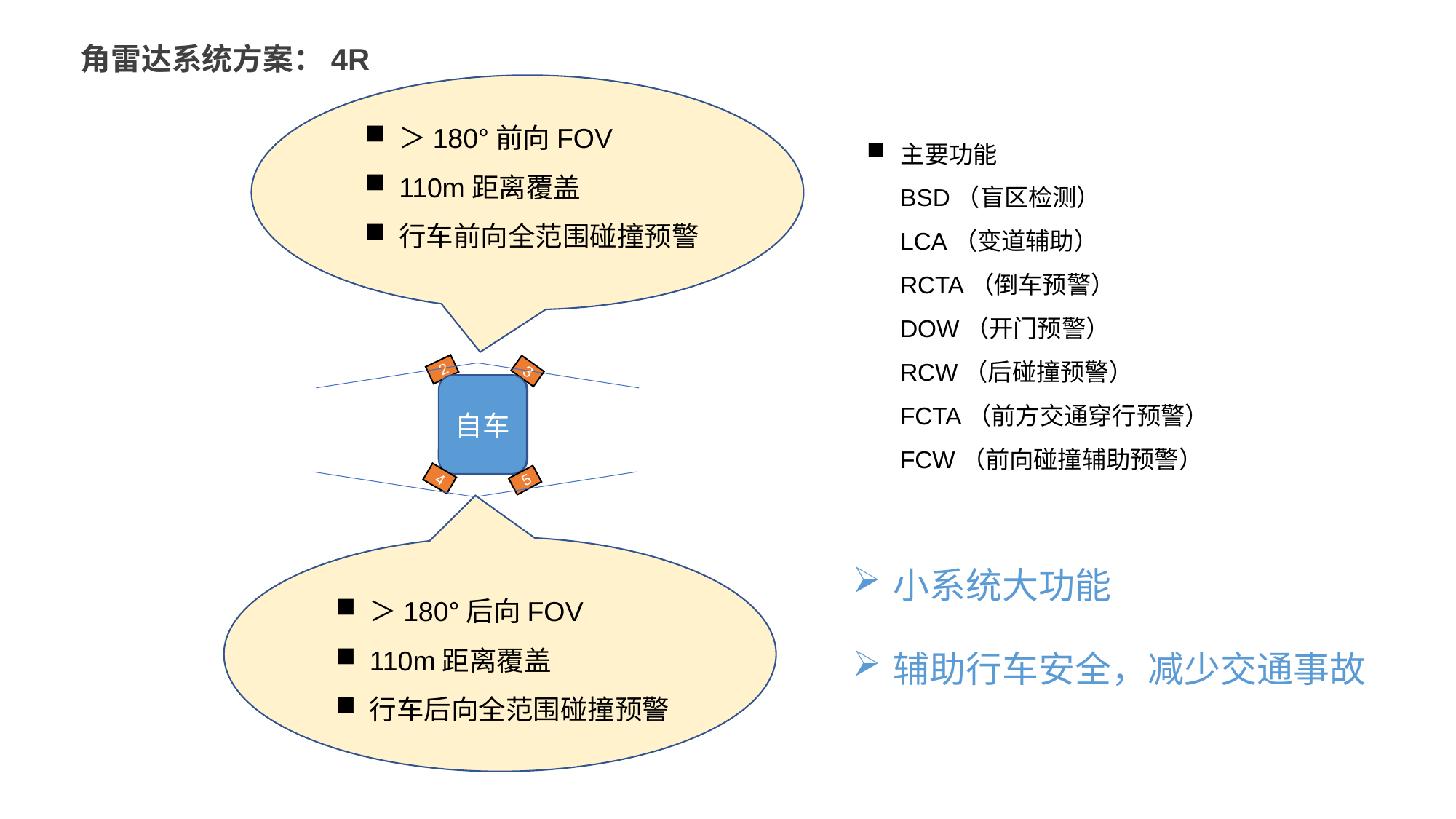

角雷达系统方案：4R

＞180°前向FOV
110m距离覆盖
行车前向全范围碰撞预警
2
3
自车
主要功能
     BSD（盲区检测）
     LCA（变道辅助）
     RCTA（倒车预警）
     DOW（开门预警）
     RCW（后碰撞预警）
     FCTA（前方交通穿行预警）
     FCW（前向碰撞辅助预警）
自车
4
5

＞180°后向FOV
110m距离覆盖
行车后向全范围碰撞预警
小系统大功能
辅助行车安全，减少交通事故